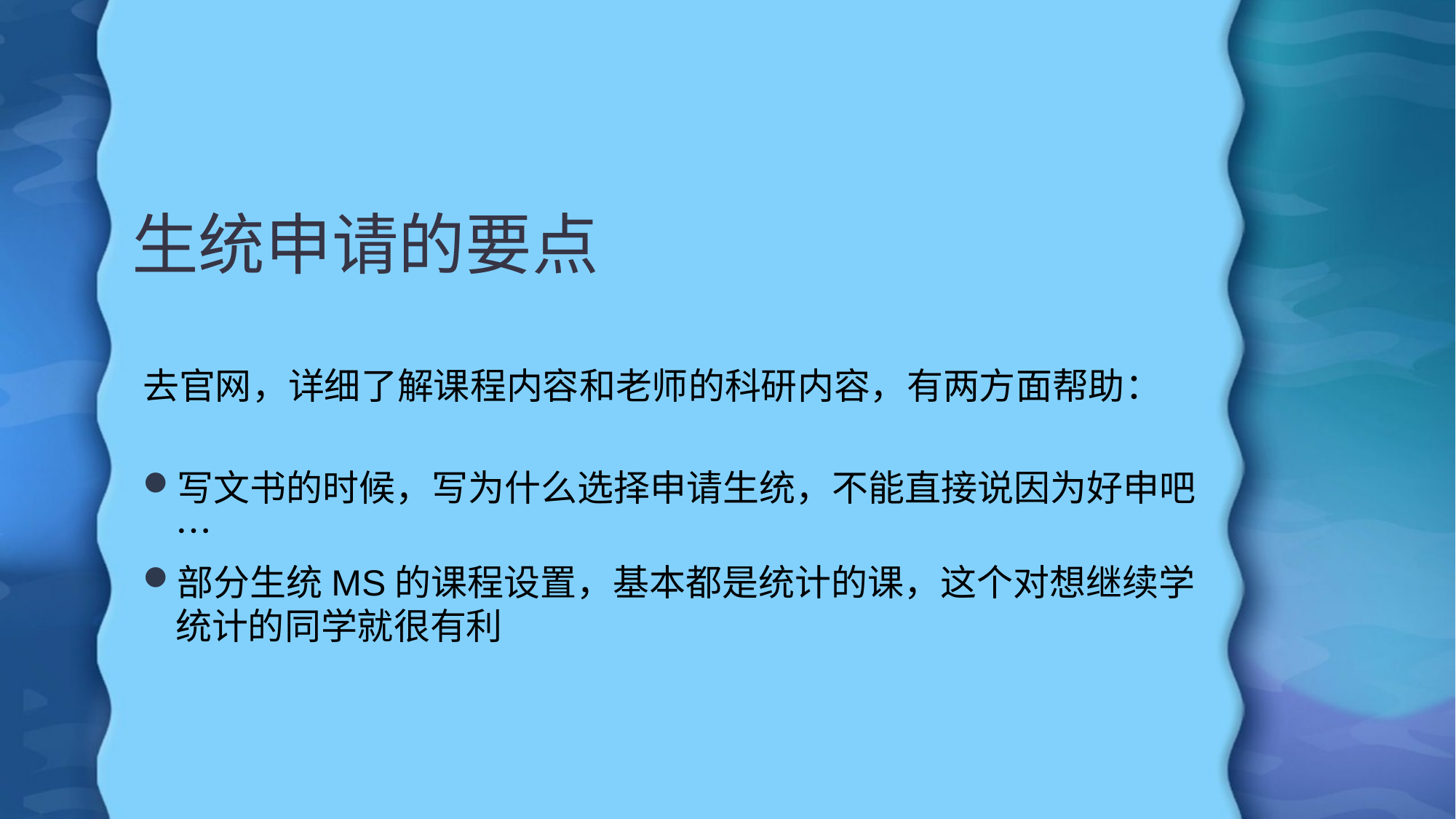

# 生统申请的要点
去官网，详细了解课程内容和老师的科研内容，有两方面帮助：

写文书的时候，写为什么选择申请生统，不能直接说因为好申吧…
部分生统MS的课程设置，基本都是统计的课，这个对想继续学统计的同学就很有利